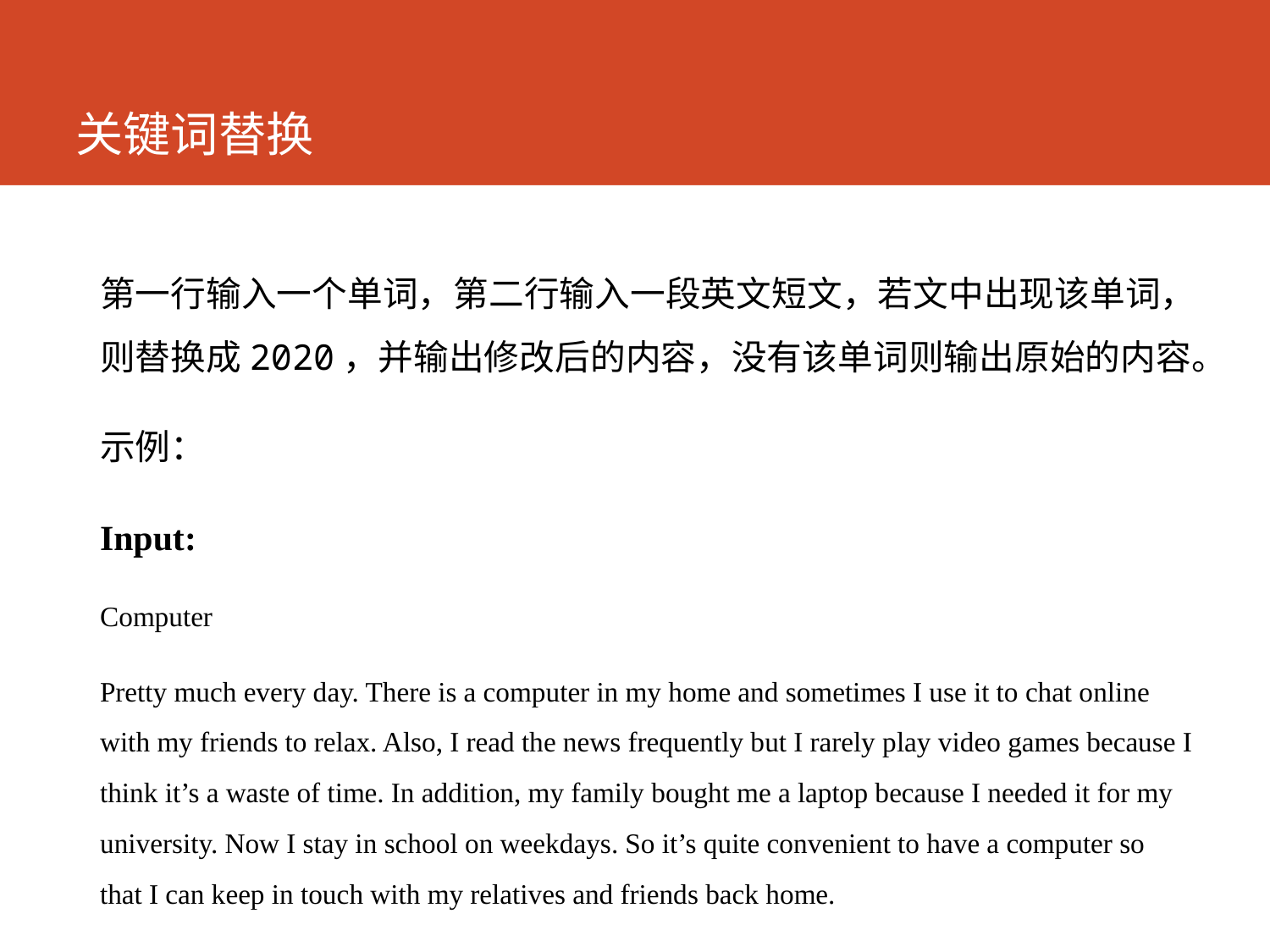

# 关键词替换
第一行输入一个单词，第二行输入一段英文短文，若文中出现该单词，则替换成2020，并输出修改后的内容，没有该单词则输出原始的内容。
示例：
Input:
Computer
Pretty much every day. There is a computer in my home and sometimes I use it to chat online with my friends to relax. Also, I read the news frequently but I rarely play video games because I think it’s a waste of time. In addition, my family bought me a laptop because I needed it for my university. Now I stay in school on weekdays. So it’s quite convenient to have a computer so that I can keep in touch with my relatives and friends back home.